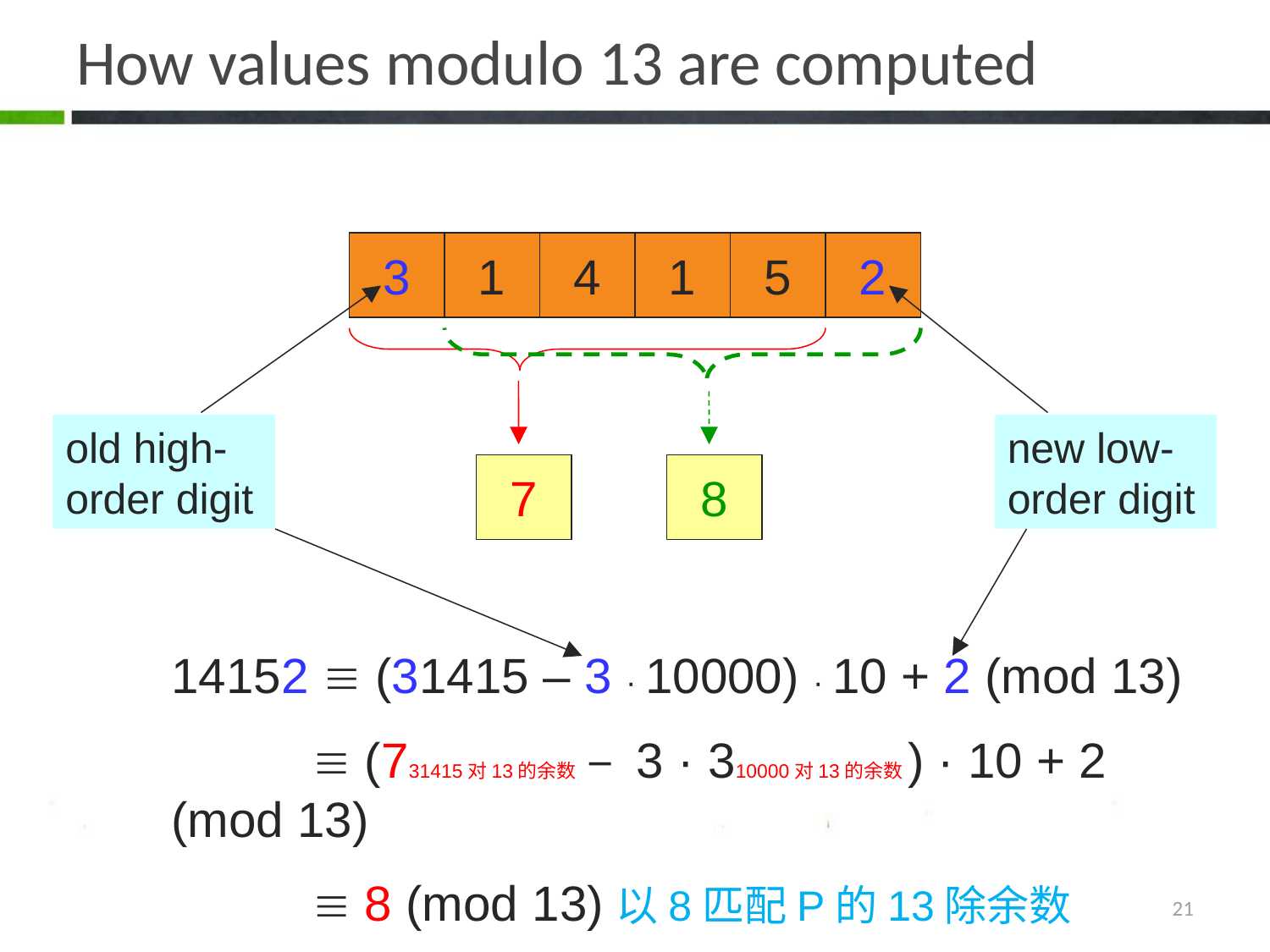

# How values modulo 13 are computed

3
1
4
1
5
2

old high-order digit
new low-order digit
7
8

14152 ≡ (31415 – 3 · 10000) · 10 + 2 (mod 13)
	 ≡ (731415对13的余数 – 3 · 310000对13的余数) · 10 + 2 (mod 13)
	 ≡ 8 (mod 13)以8匹配P的13除余数
21